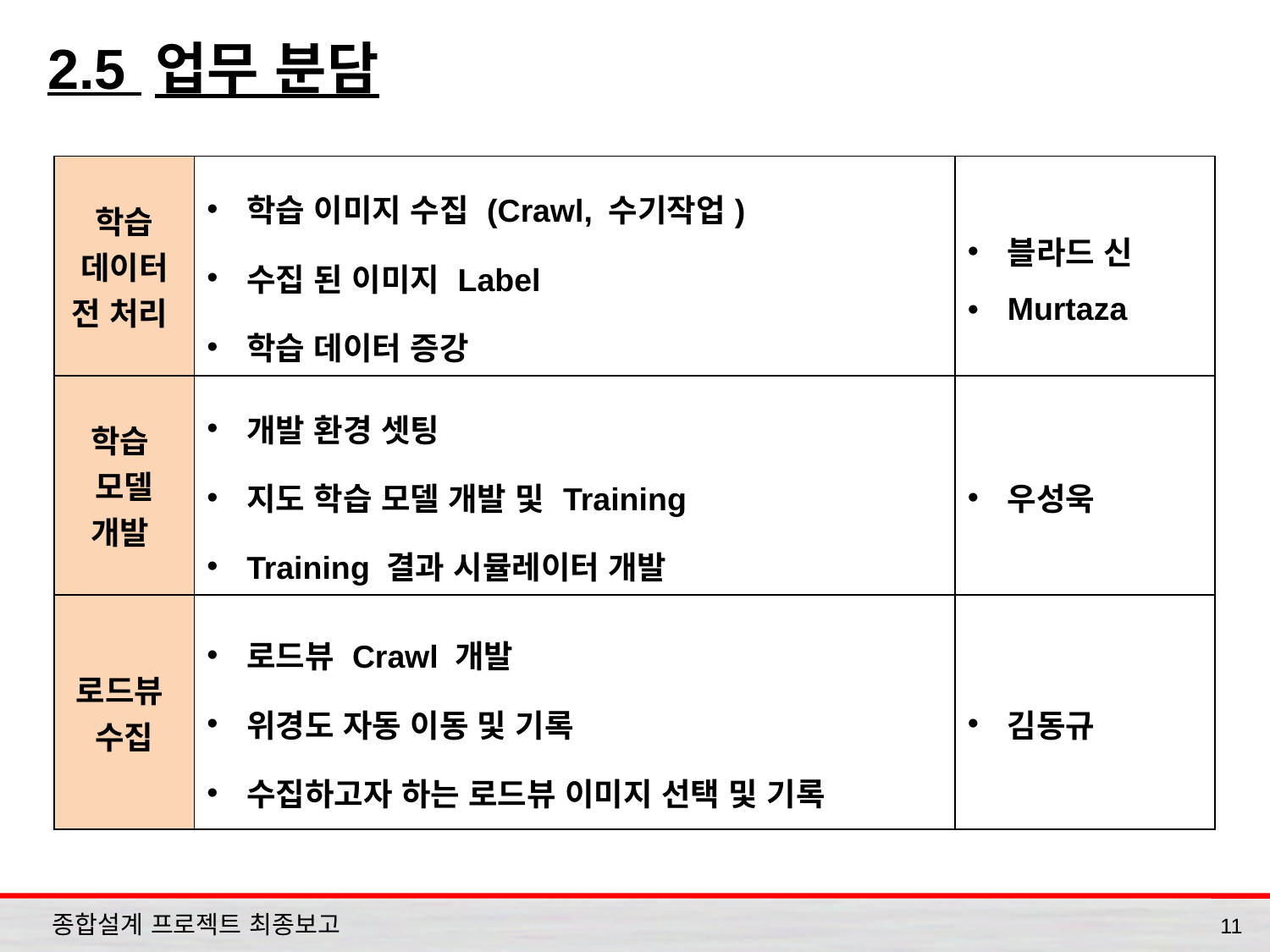

# 2.5 업무 분담
| 학습 데이터 전 처리 | 학습 이미지 수집 (Crawl, 수기작업) 수집 된 이미지 Label 학습 데이터 증강 | 블라드 신 Murtaza |
| --- | --- | --- |
| 학습 모델 개발 | 개발 환경 셋팅 지도 학습 모델 개발 및 Training Training 결과 시뮬레이터 개발 | 우성욱 |
| 로드뷰 수집 | 로드뷰 Crawl 개발 위경도 자동 이동 및 기록 수집하고자 하는 로드뷰 이미지 선택 및 기록 | 김동규 |